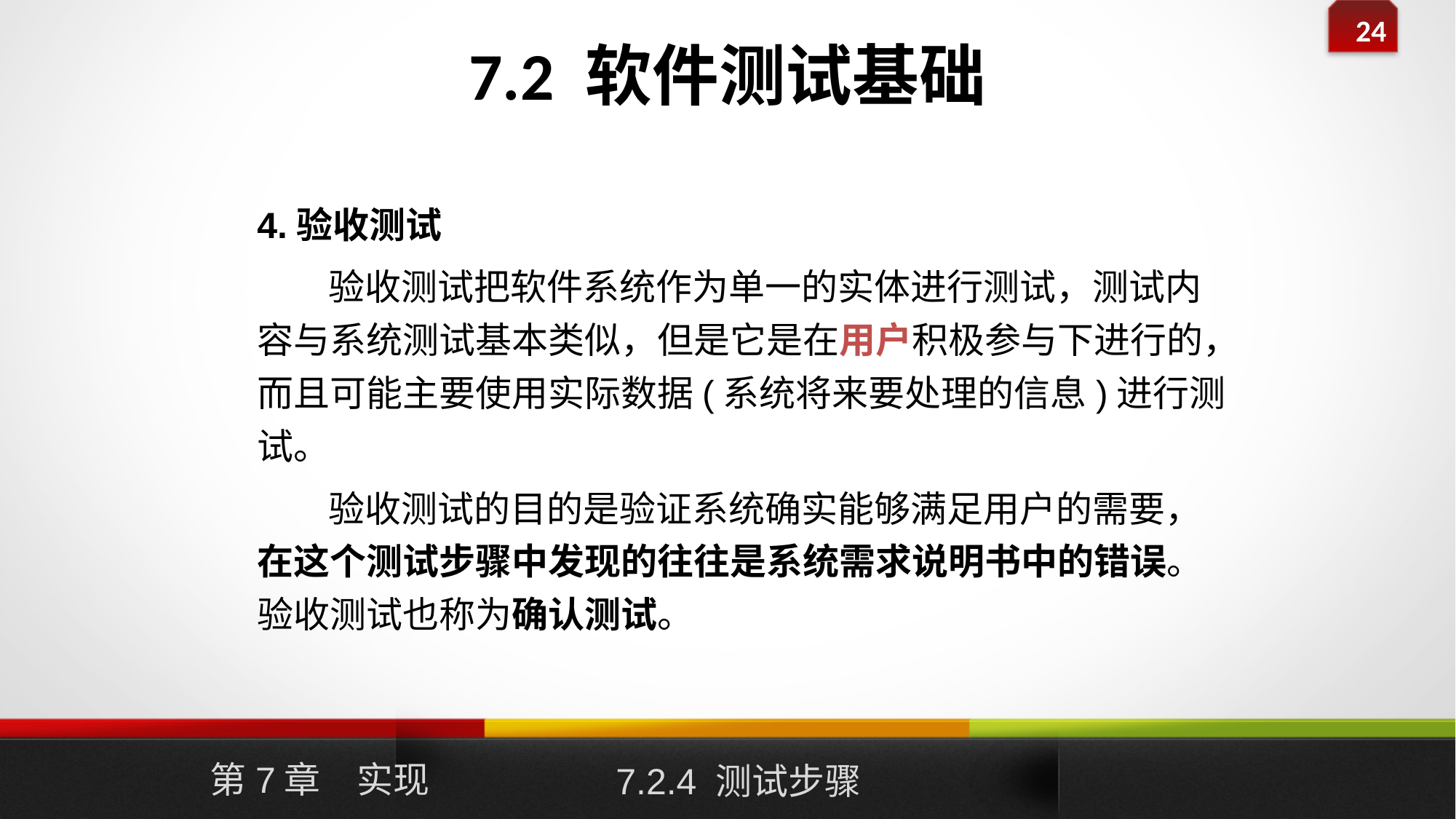

# 7.2 软件测试基础
4.验收测试
 验收测试把软件系统作为单一的实体进行测试，测试内容与系统测试基本类似，但是它是在用户积极参与下进行的，而且可能主要使用实际数据(系统将来要处理的信息)进行测试。
 验收测试的目的是验证系统确实能够满足用户的需要，在这个测试步骤中发现的往往是系统需求说明书中的错误。验收测试也称为确认测试。
7.2.4 测试步骤
第7章　实现